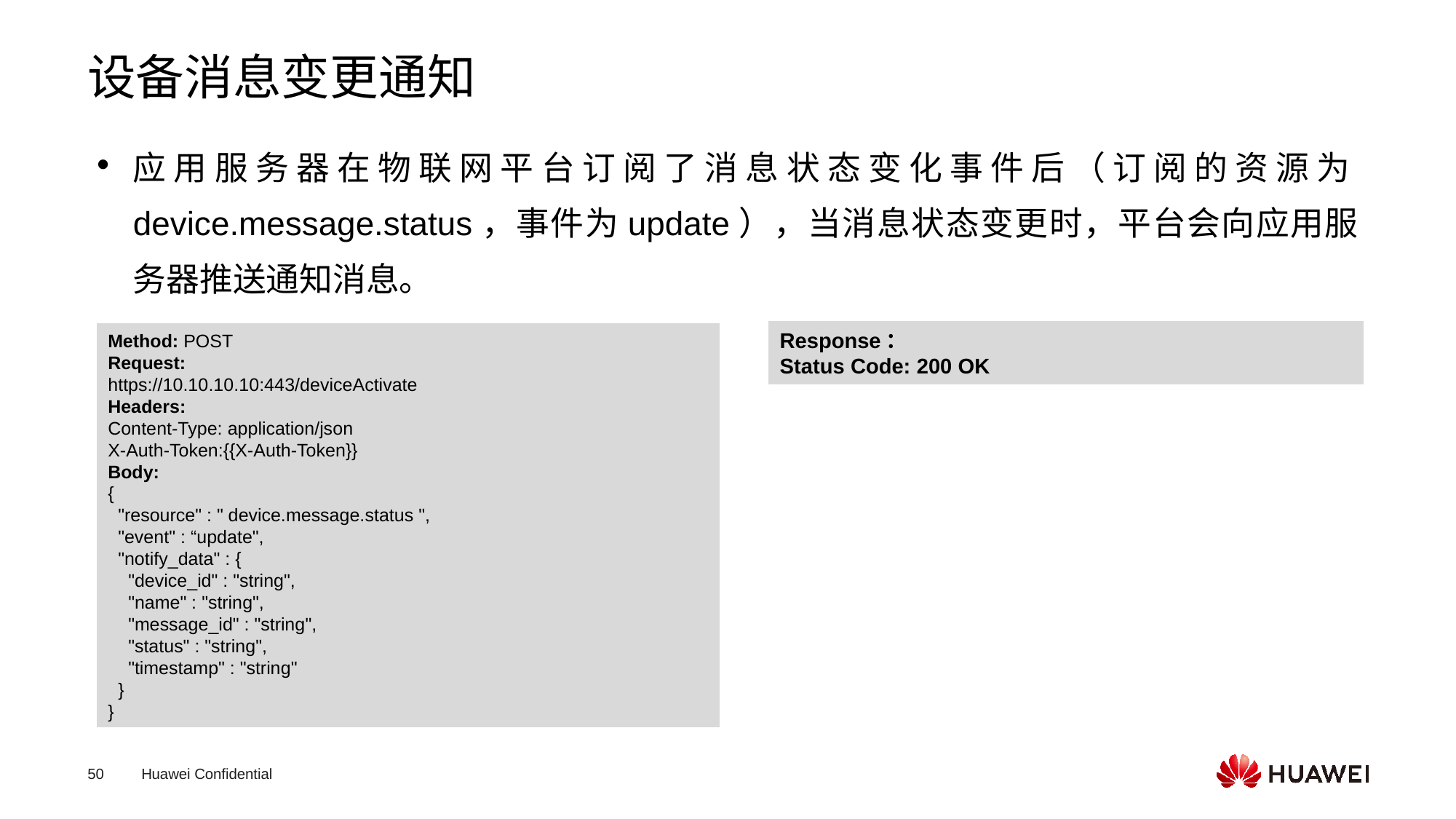

# 设备消息变更通知
应用服务器在物联网平台订阅了消息状态变化事件后（订阅的资源为device.message.status，事件为update），当消息状态变更时，平台会向应用服务器推送通知消息。
Method: POST
Request:
https://10.10.10.10:443/deviceActivate
Headers:
Content-Type: application/json
X-Auth-Token:{{X-Auth-Token}}
Body:
{
  "resource" : " device.message.status ",
  "event" : “update",
  "notify_data" : {
    "device_id" : "string",
    "name" : "string",
    "message_id" : "string",
    "status" : "string",
    "timestamp" : "string"
  }
}
Response：
Status Code: 200 OK